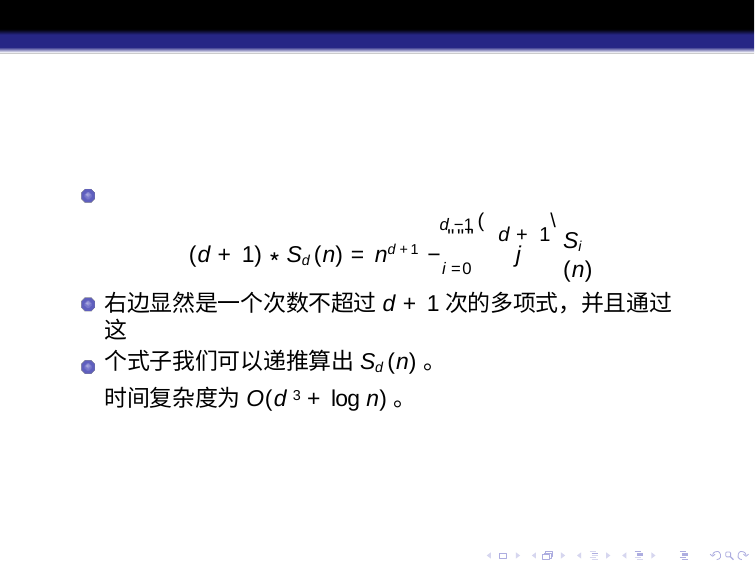

d −1 (d + 1\
(d + 1) ∗ Sd (n) = nd +1 − """
Si (n)
j
i =0
右边显然是一个次数不超过d + 1次的多项式，并且通过这
个式子我们可以递推算出Sd (n)。
时间复杂度为O(d 3 + log n)。